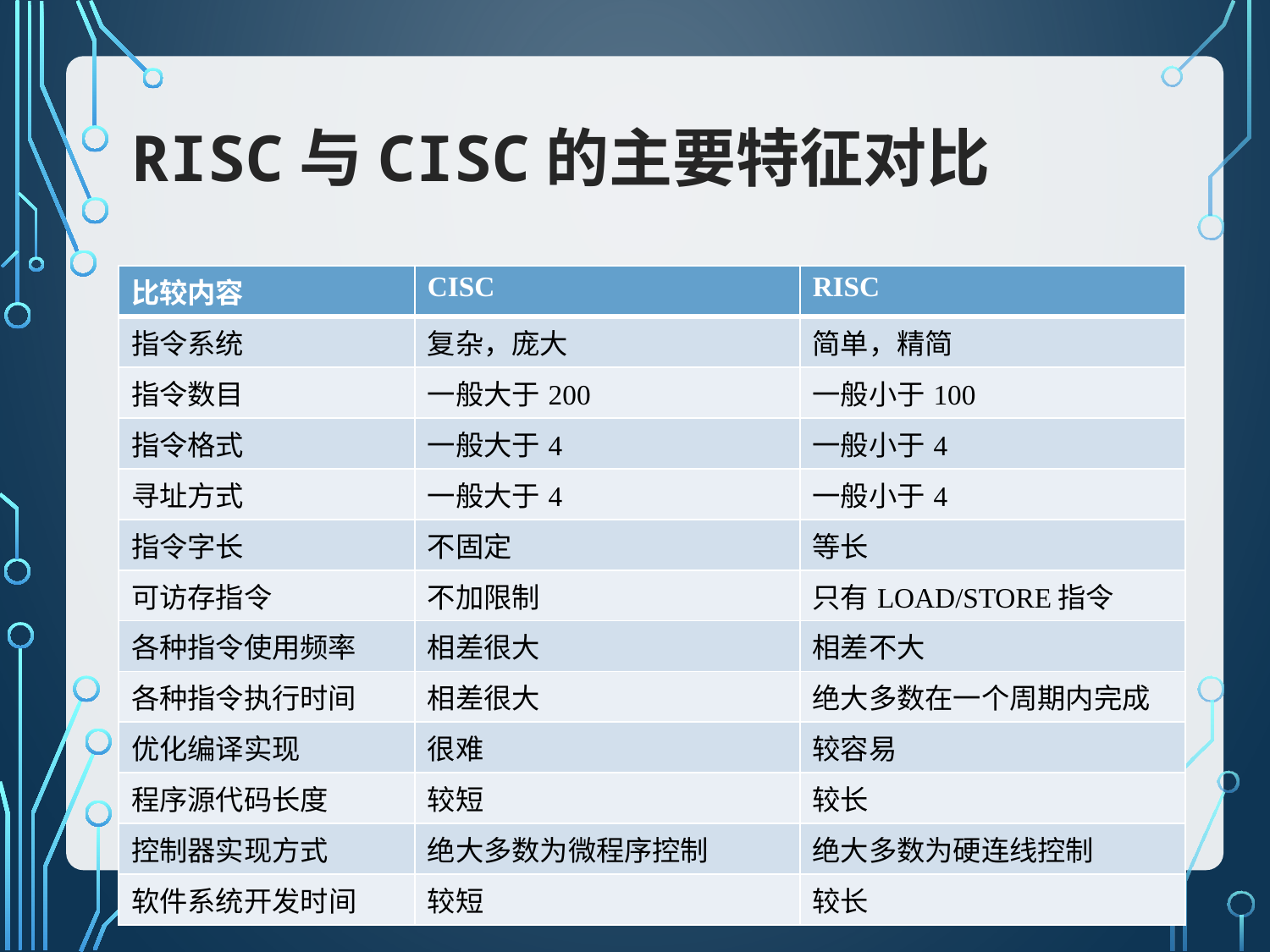

# RISC与CISC的主要特征对比
| 比较内容 | CISC | RISC |
| --- | --- | --- |
| 指令系统 | 复杂，庞大 | 简单，精简 |
| 指令数目 | 一般大于200 | 一般小于100 |
| 指令格式 | 一般大于4 | 一般小于4 |
| 寻址方式 | 一般大于4 | 一般小于4 |
| 指令字长 | 不固定 | 等长 |
| 可访存指令 | 不加限制 | 只有LOAD/STORE指令 |
| 各种指令使用频率 | 相差很大 | 相差不大 |
| 各种指令执行时间 | 相差很大 | 绝大多数在一个周期内完成 |
| 优化编译实现 | 很难 | 较容易 |
| 程序源代码长度 | 较短 | 较长 |
| 控制器实现方式 | 绝大多数为微程序控制 | 绝大多数为硬连线控制 |
| 软件系统开发时间 | 较短 | 较长 |
23
华北电力大学控制与计算机工程学院 王红 制作